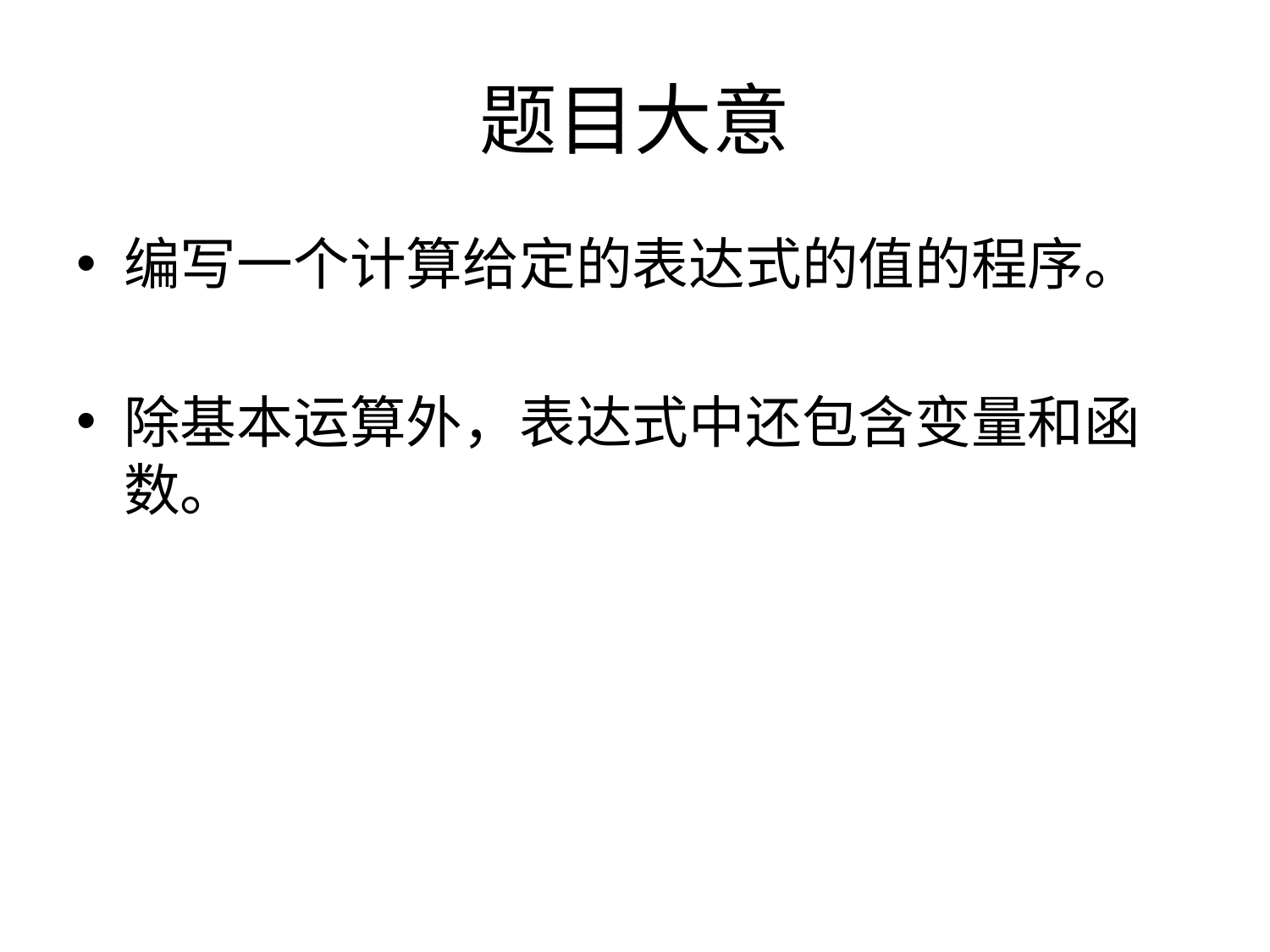

# 题目大意
编写一个计算给定的表达式的值的程序。

除基本运算外，表达式中还包含变量和函数。